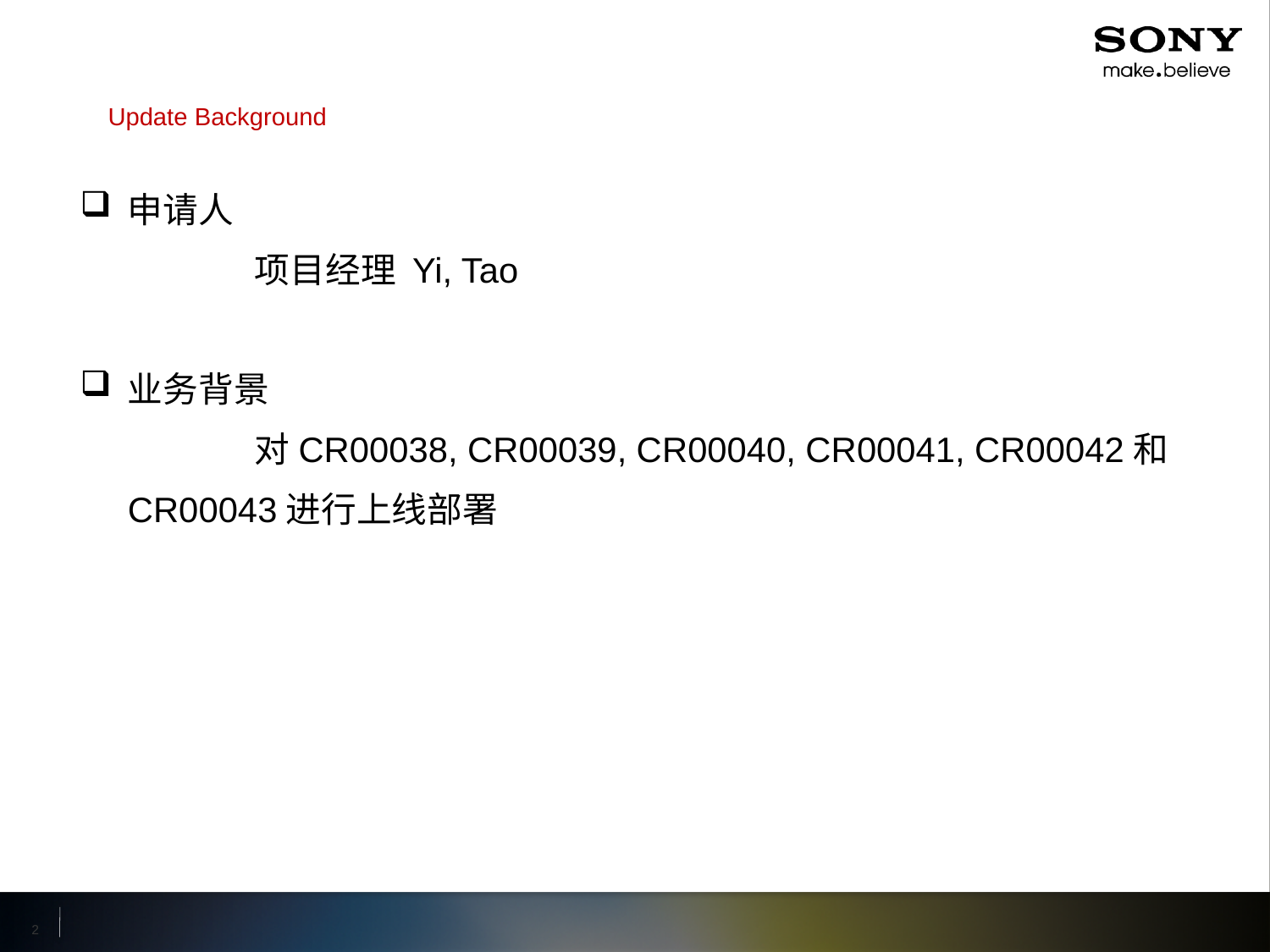

Update Background

申请人
		项目经理 Yi, Tao

业务背景
		对CR00038, CR00039, CR00040, CR00041, CR00042和CR00043进行上线部署